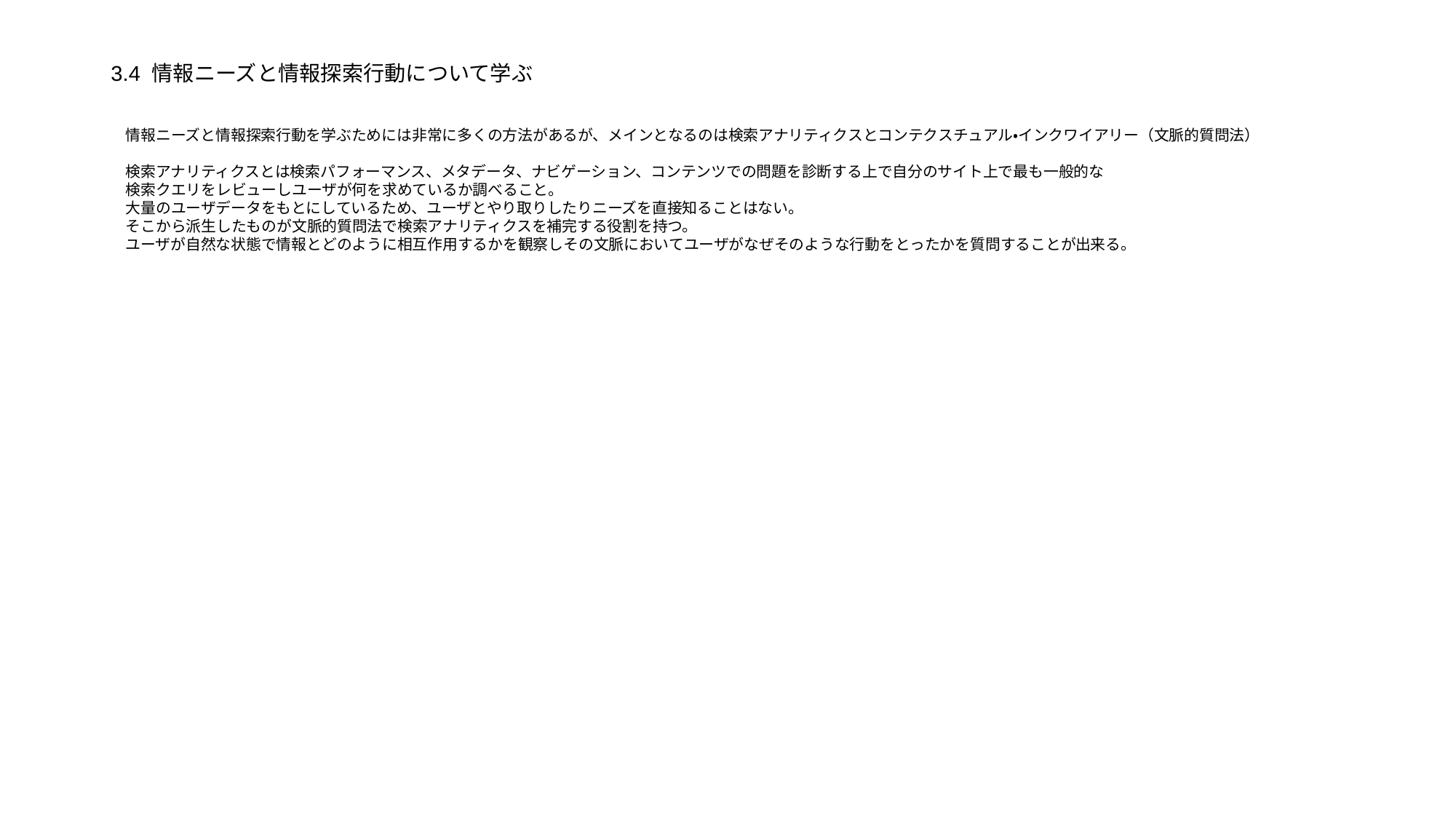

# 3.4 情報ニーズと情報探索行動について学ぶ
情報ニーズと情報探索行動を学ぶためには非常に多くの方法があるが、メインとなるのは検索アナリティクスとコンテクスチュアル・インクワイアリー（文脈的質問法）

検索アナリティクスとは検索パフォーマンス、メタデータ、ナビゲーション、コンテンツでの問題を診断する上で自分のサイト上で最も一般的な
検索クエリをレビューしユーザが何を求めているか調べること。
大量のユーザデータをもとにしているため、ユーザとやり取りしたりニーズを直接知ることはない。
そこから派生したものが文脈的質問法で検索アナリティクスを補完する役割を持つ。
ユーザが自然な状態で情報とどのように相互作用するかを観察しその文脈においてユーザがなぜそのような行動をとったかを質問することが出来る。